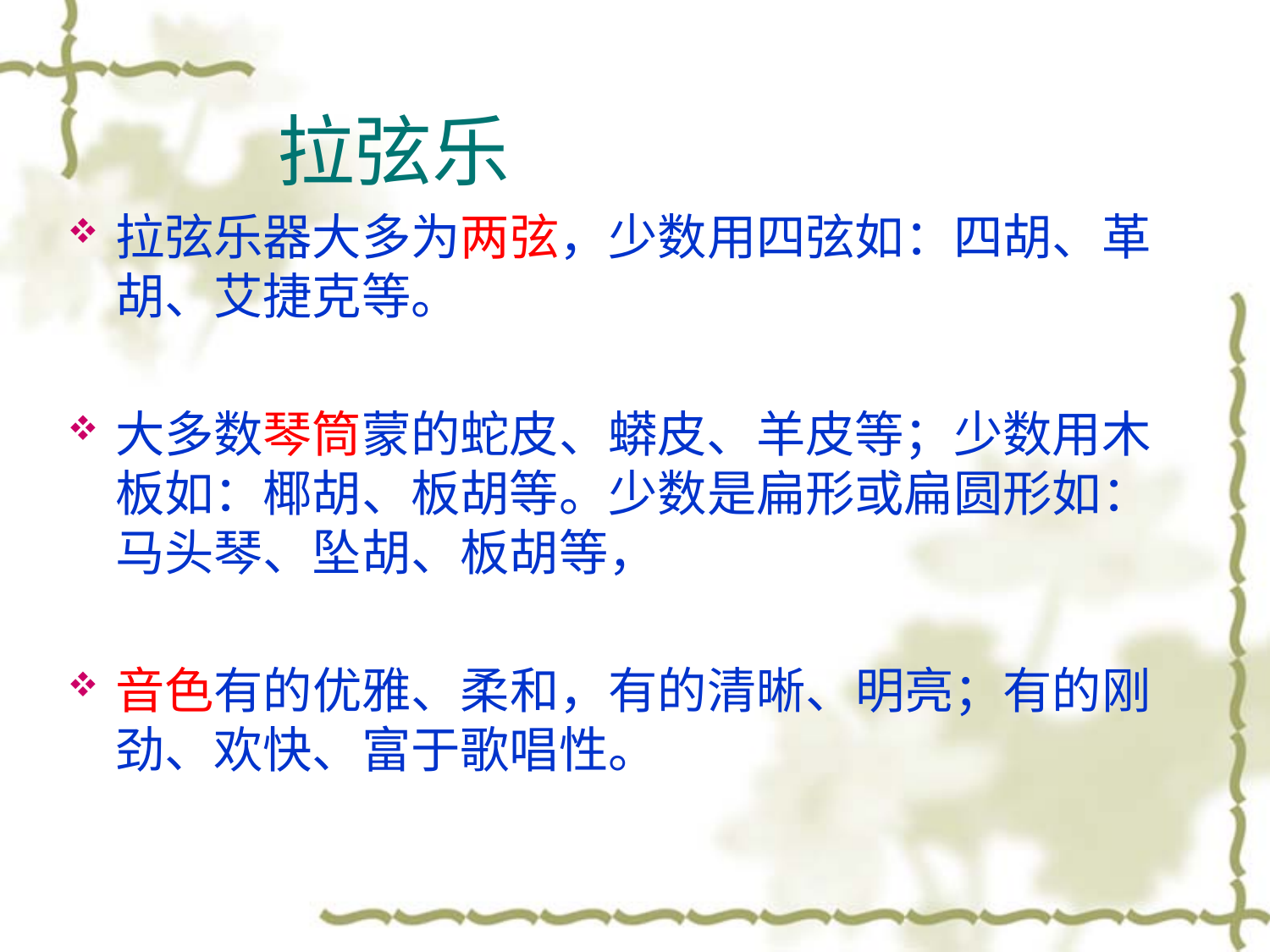

拉弦乐
拉弦乐器大多为两弦，少数用四弦如：四胡、革胡、艾捷克等。

大多数琴筒蒙的蛇皮、蟒皮、羊皮等；少数用木板如：椰胡、板胡等。少数是扁形或扁圆形如：马头琴、坠胡、板胡等，

音色有的优雅、柔和，有的清晰、明亮；有的刚劲、欢快、富于歌唱性。